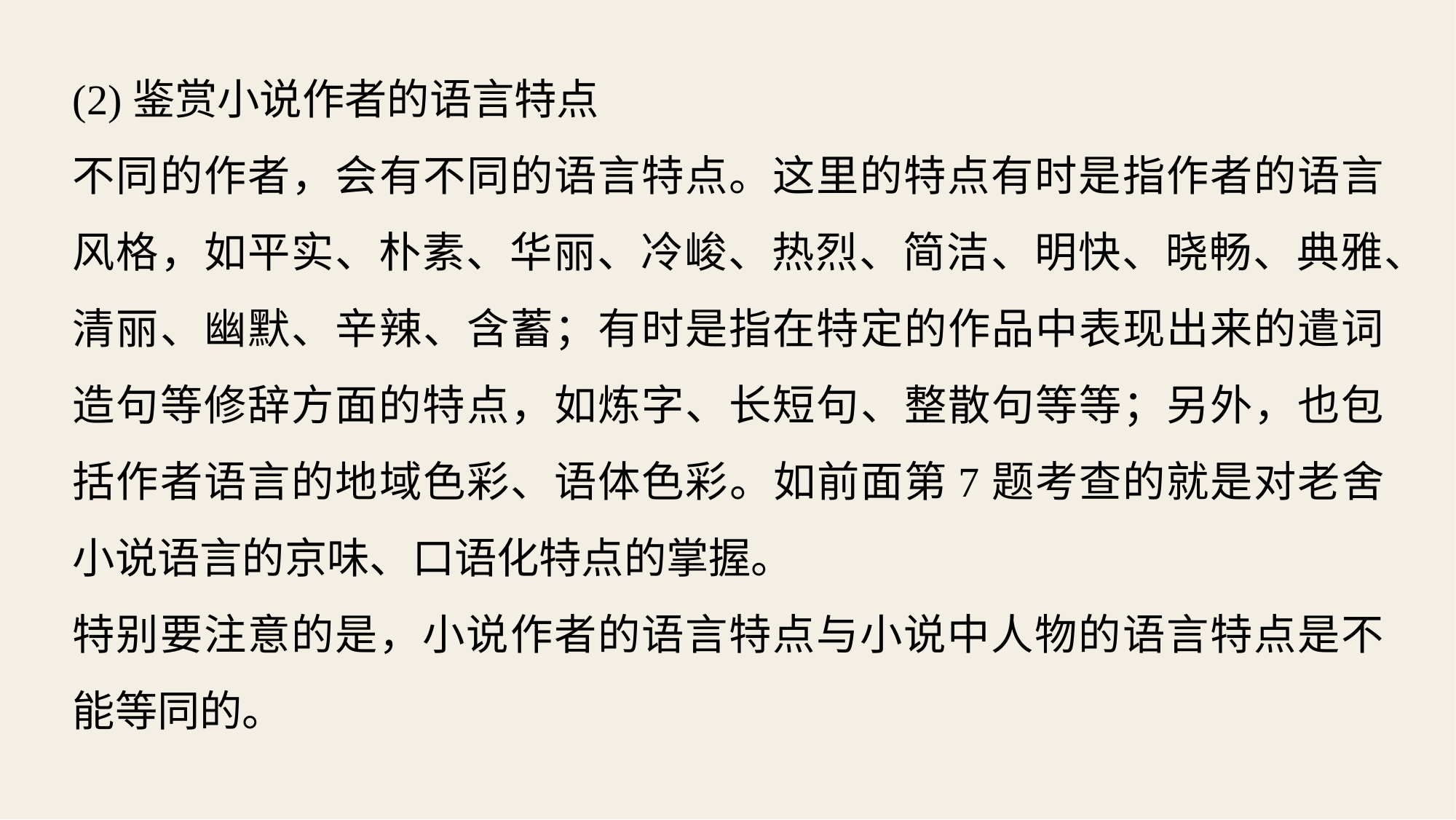

(2)鉴赏小说作者的语言特点
不同的作者，会有不同的语言特点。这里的特点有时是指作者的语言风格，如平实、朴素、华丽、冷峻、热烈、简洁、明快、晓畅、典雅、清丽、幽默、辛辣、含蓄；有时是指在特定的作品中表现出来的遣词造句等修辞方面的特点，如炼字、长短句、整散句等等；另外，也包括作者语言的地域色彩、语体色彩。如前面第7题考查的就是对老舍小说语言的京味、口语化特点的掌握。
特别要注意的是，小说作者的语言特点与小说中人物的语言特点是不能等同的。